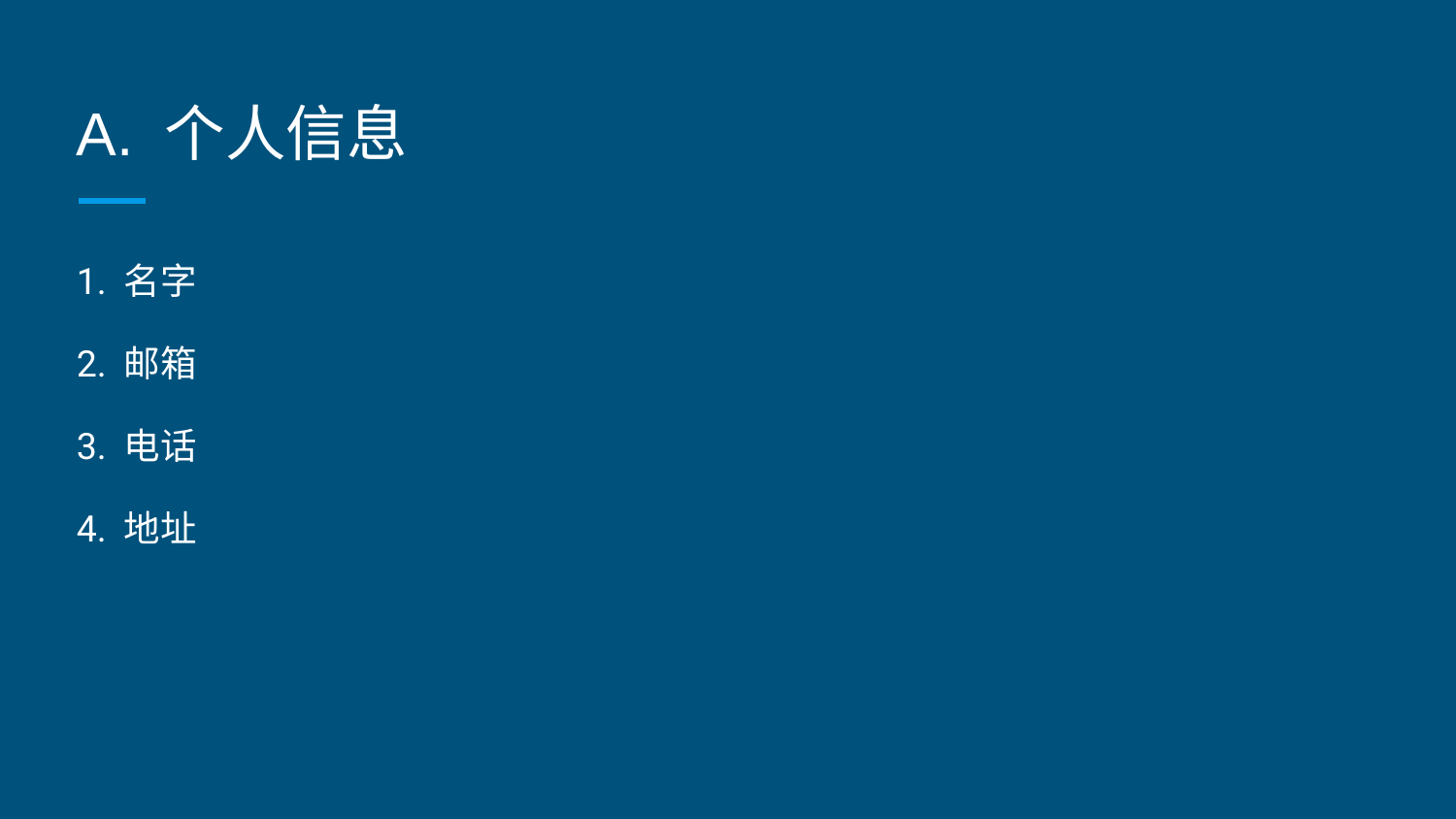

# A. 个人信息
1. 名字
2. 邮箱
3. 电话
4. 地址